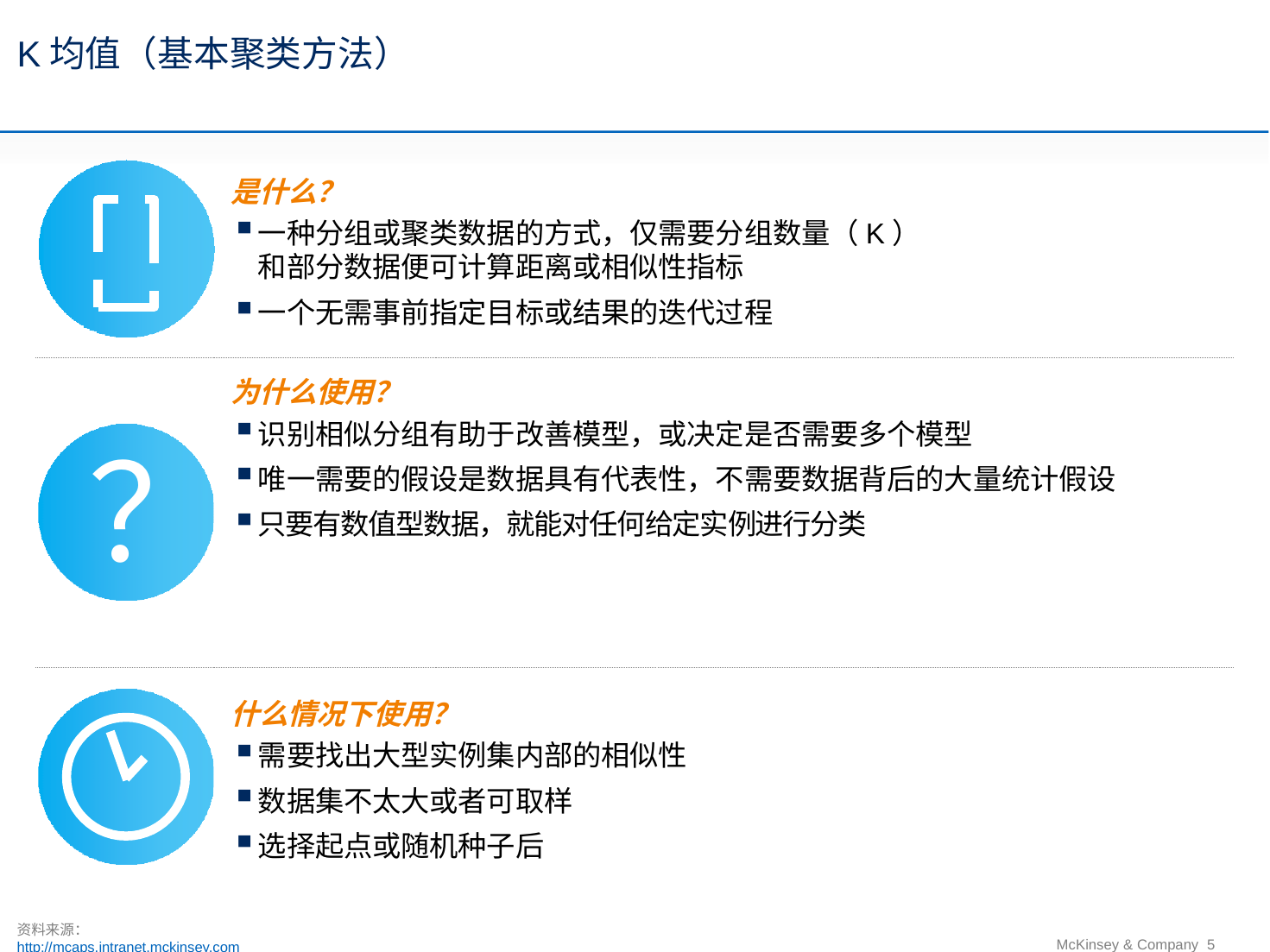

# K均值
K均值（基本聚类方法）

是什么？
一种分组或聚类数据的方式，仅需要分组数量（K）
和部分数据便可计算距离或相似性指标
一个无需事前指定目标或结果的迭代过程

为什么使用？
识别相似分组有助于改善模型，或决定是否需要多个模型
唯一需要的假设是数据具有代表性，不需要数据背后的大量统计假设
只要有数值型数据，就能对任何给定实例进行分类

？

什么情况下使用？
需要找出大型实例集内部的相似性
数据集不太大或者可取样
选择起点或随机种子后

McKinsey & Company 5
资料来源：http://mcaps.intranet.mckinsey.com